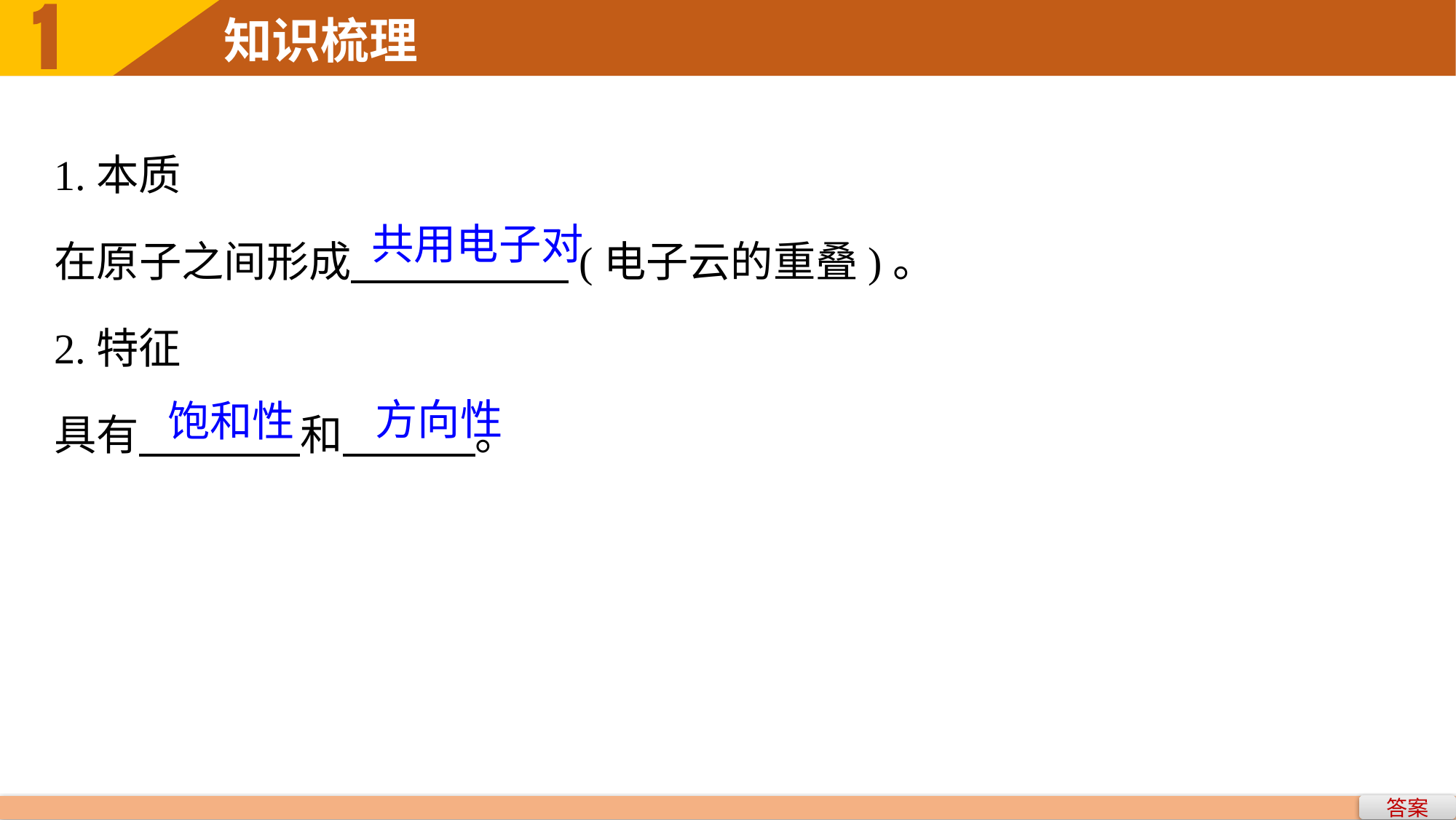

1

知识梳理
1.本质
在原子之间形成                       (电子云的重叠)。
2.特征
具有                 和              。
共用电子对
方向性
饱和性
答案